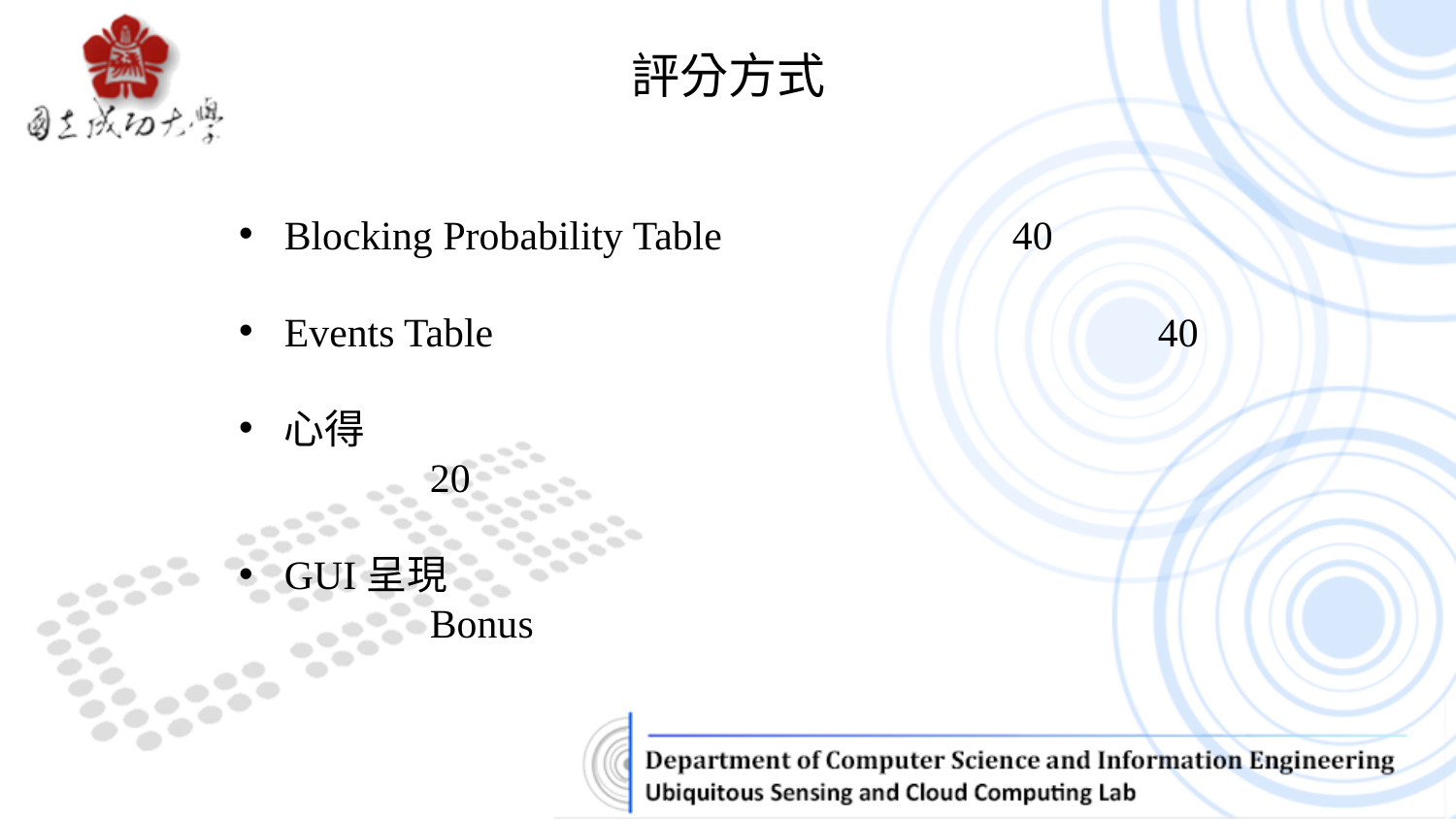

評分方式
Blocking Probability Table 		40

Events Table					40

心得							20

GUI呈現						Bonus